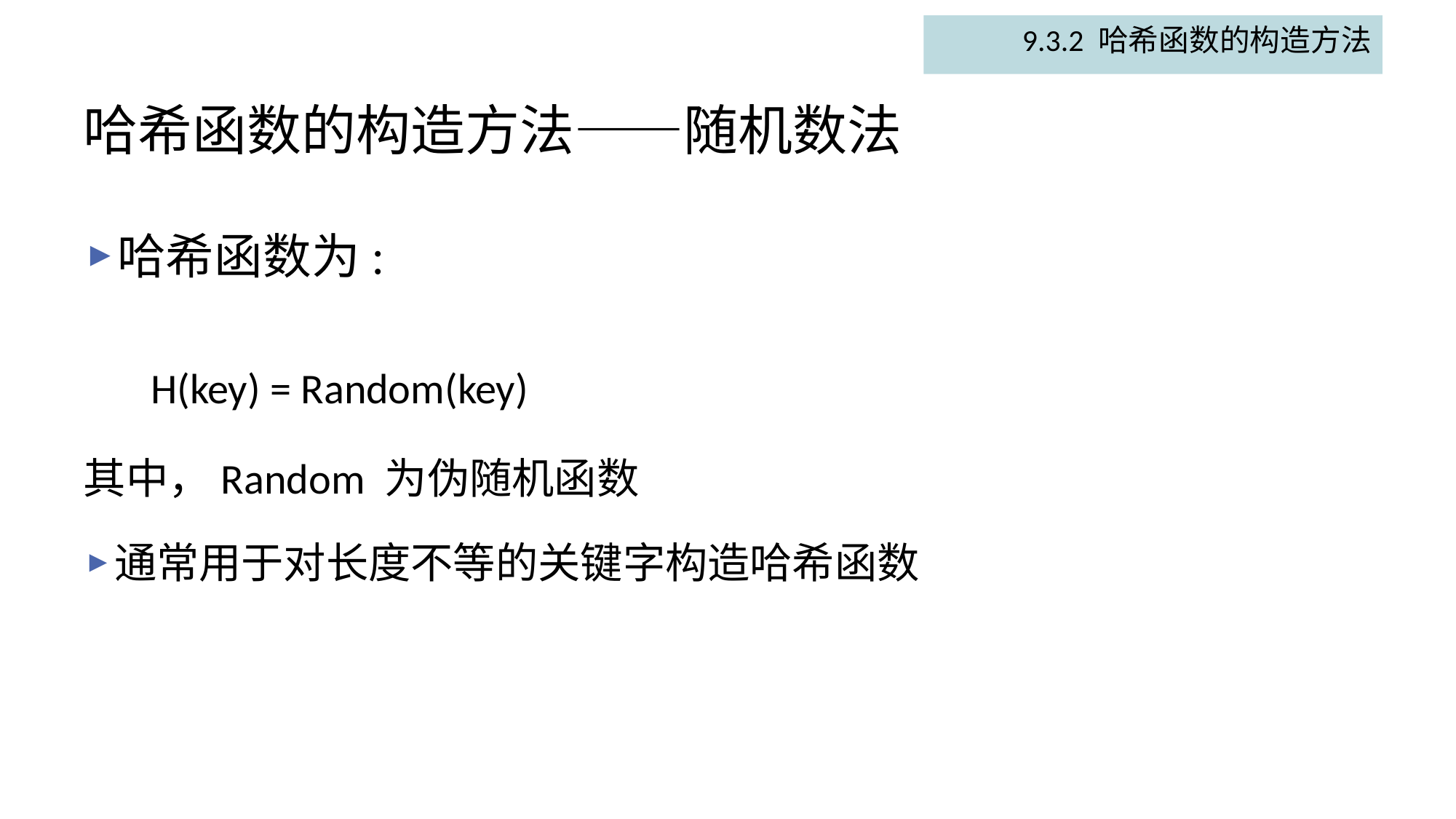

9.3.2 哈希函数的构造方法
# 哈希函数的构造方法——随机数法
哈希函数为:
    H(key) = Random(key)
其中，Random 为伪随机函数
通常用于对长度不等的关键字构造哈希函数